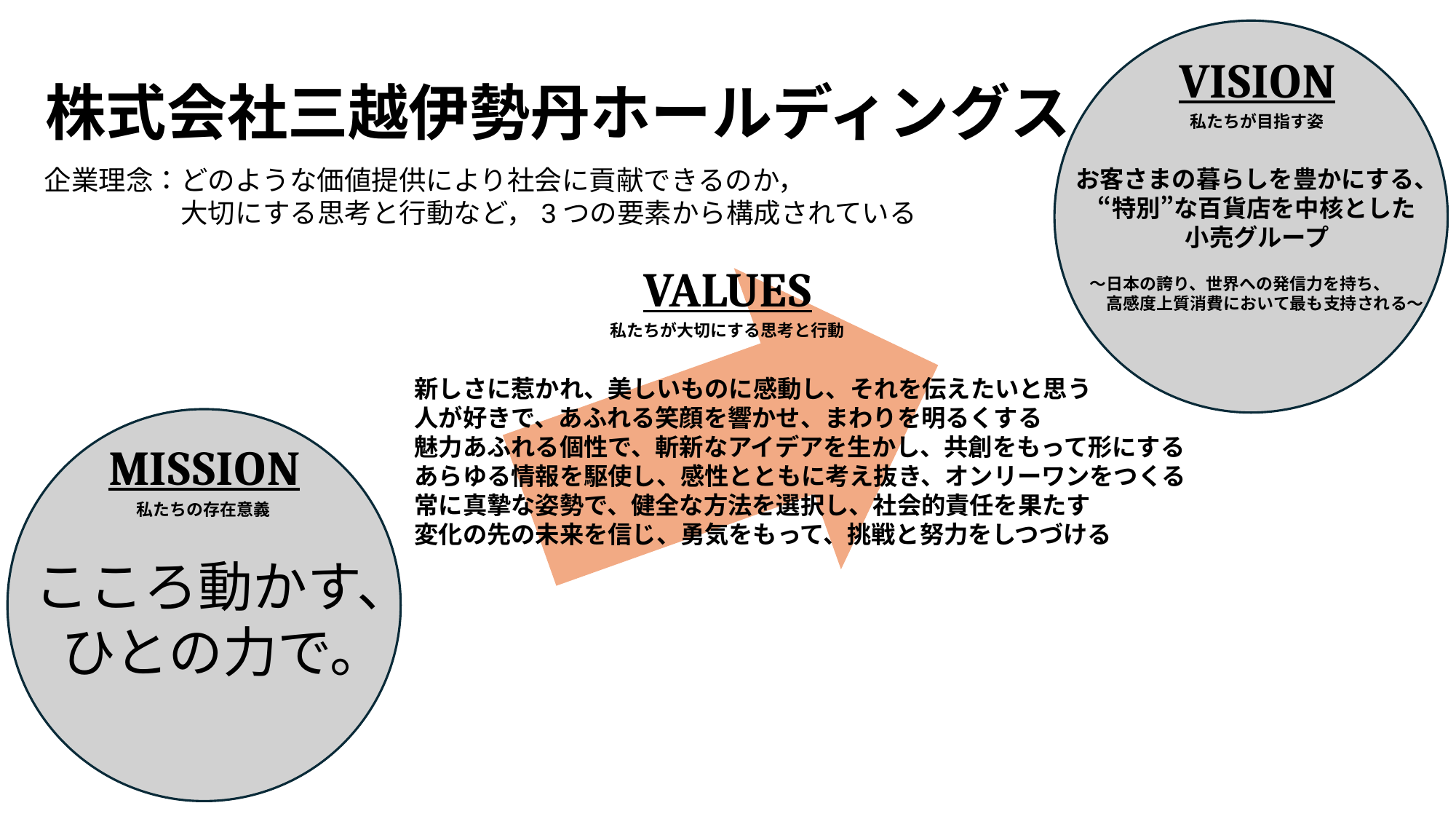

株式会社三越伊勢丹ホールディングス

VISION
私たちが目指す姿
企業理念：どのような価値提供により社会に貢献できるのか，
　　　　　大切にする思考と行動など，3つの要素から構成されている
お客さまの暮らしを豊かにする、
“特別”な百貨店を中核とした
小売グループ
VALUES
～日本の誇り、世界への発信力を持ち、
　高感度上質消費において最も支持される～

私たちが大切にする思考と行動
新しさに惹かれ、美しいものに感動し、それを伝えたいと思う
人が好きで、あふれる笑顔を響かせ、まわりを明るくする
魅力あふれる個性で、斬新なアイデアを生かし、共創をもって形にする
あらゆる情報を駆使し、感性とともに考え抜き、オンリーワンをつくる
常に真摯な姿勢で、健全な方法を選択し、社会的責任を果たす
変化の先の未来を信じ、勇気をもって、挑戦と努力をしつづける

MISSION
私たちの存在意義
こころ動かす、
ひとの力で。